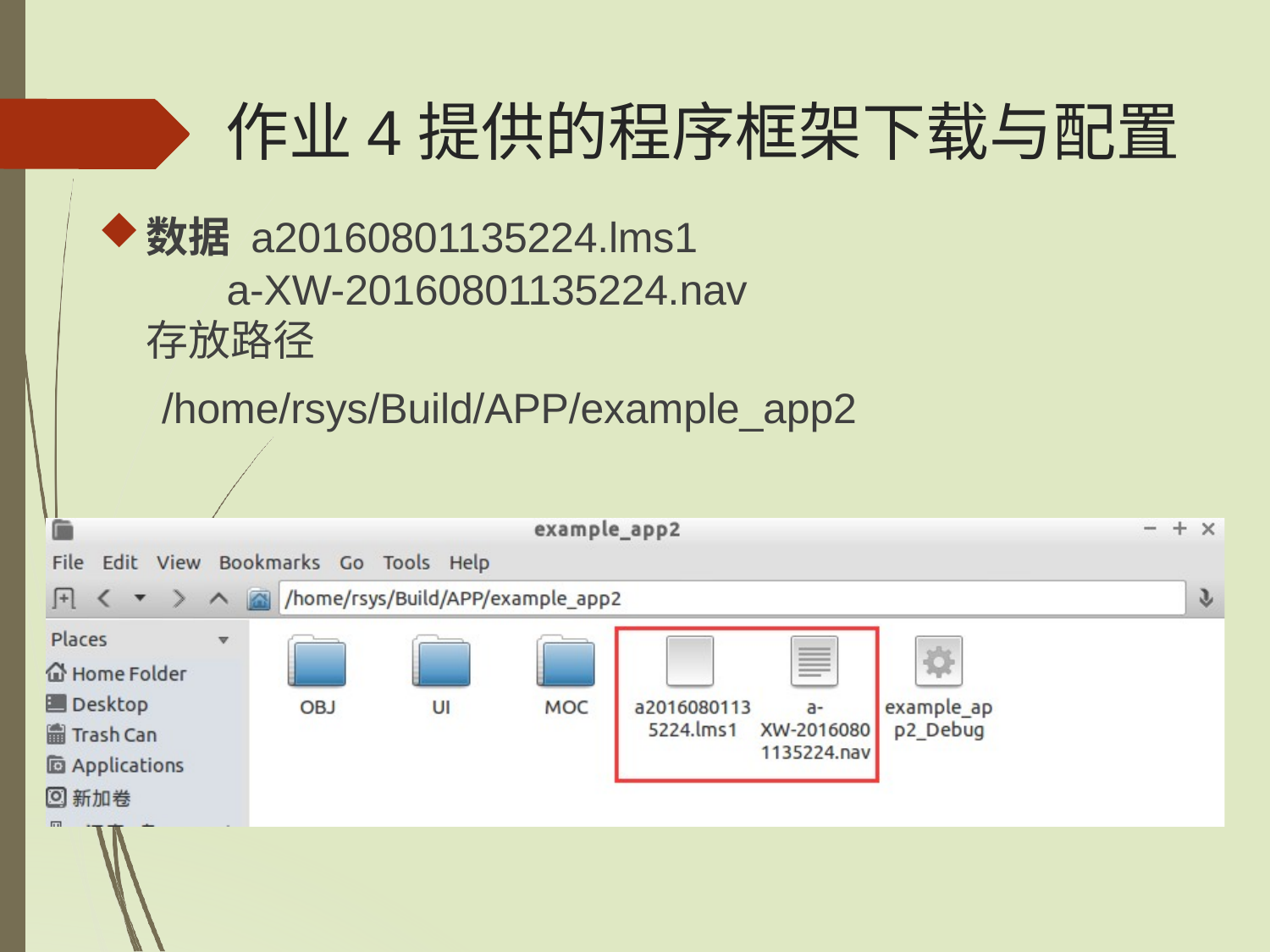

# 作业4提供的程序框架下载与配置

数据 a20160801135224.lms1
           a-XW-20160801135224.nav
存放路径
/home/rsys/Build/APP/example_app2